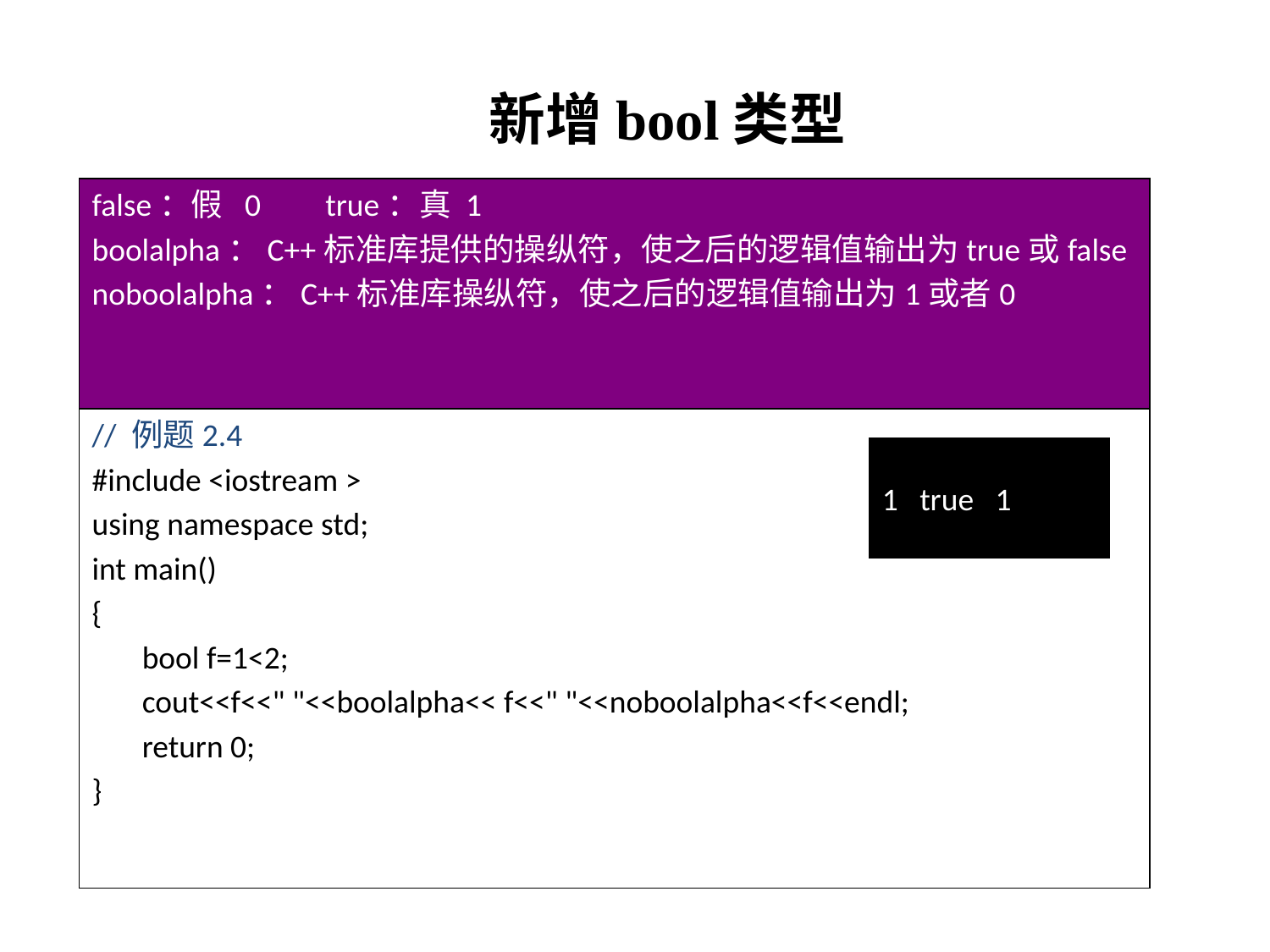

# 新增bool类型
false：假  0         true：真 1
boolalpha：C++标准库提供的操纵符，使之后的逻辑值输出为true或false
noboolalpha：C++标准库操纵符，使之后的逻辑值输出为1或者0
// 例题2.4
#include <iostream >
using namespace std;
int main()
{
       bool f=1<2;
       cout<<f<<" "<<boolalpha<< f<<" "<<noboolalpha<<f<<endl;
       return 0;
}
1   true   1